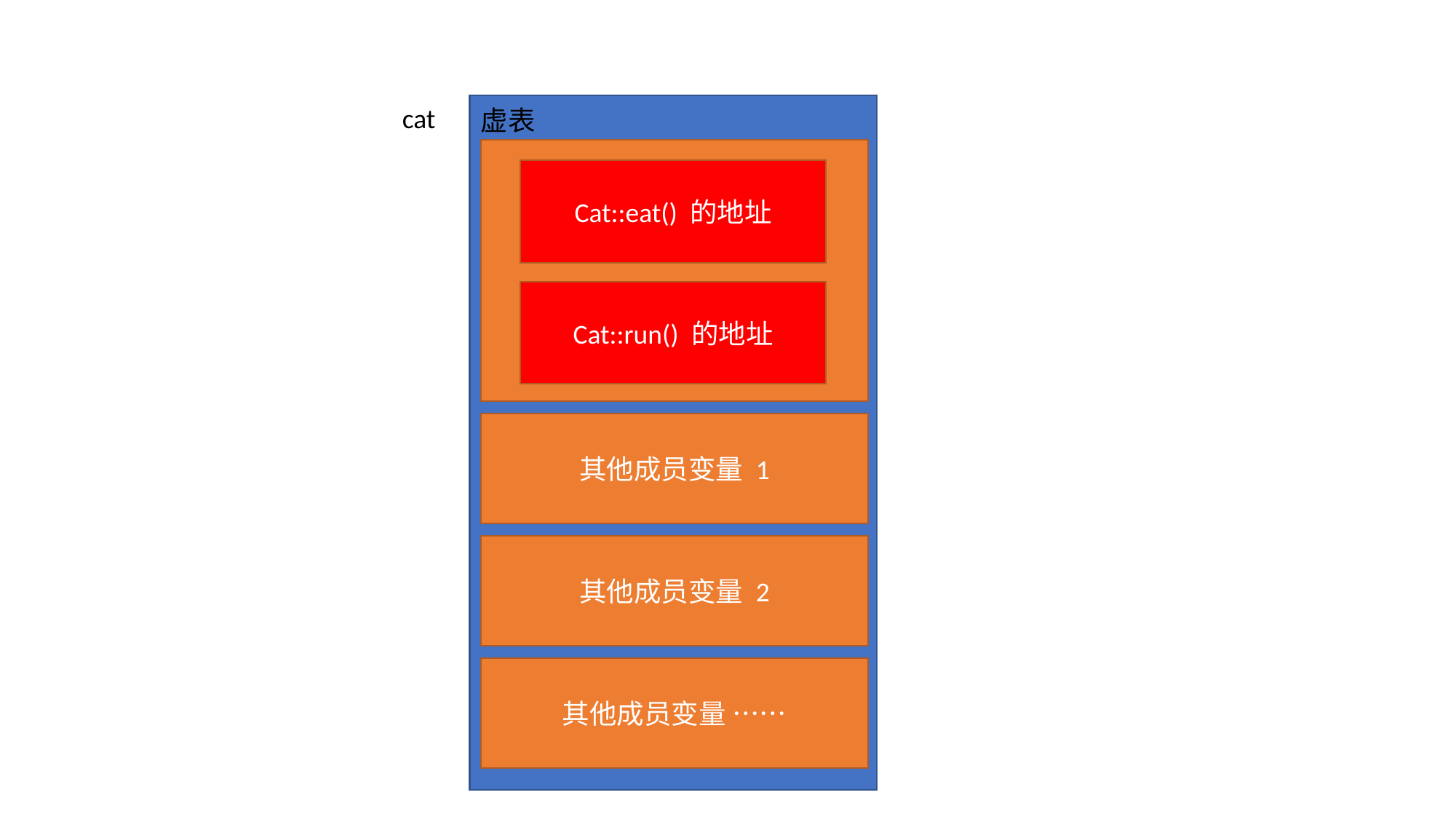

cat

虚表

Cat::eat() 的地址
Cat::run() 的地址
其他成员变量 1
其他成员变量 2
其他成员变量 ……